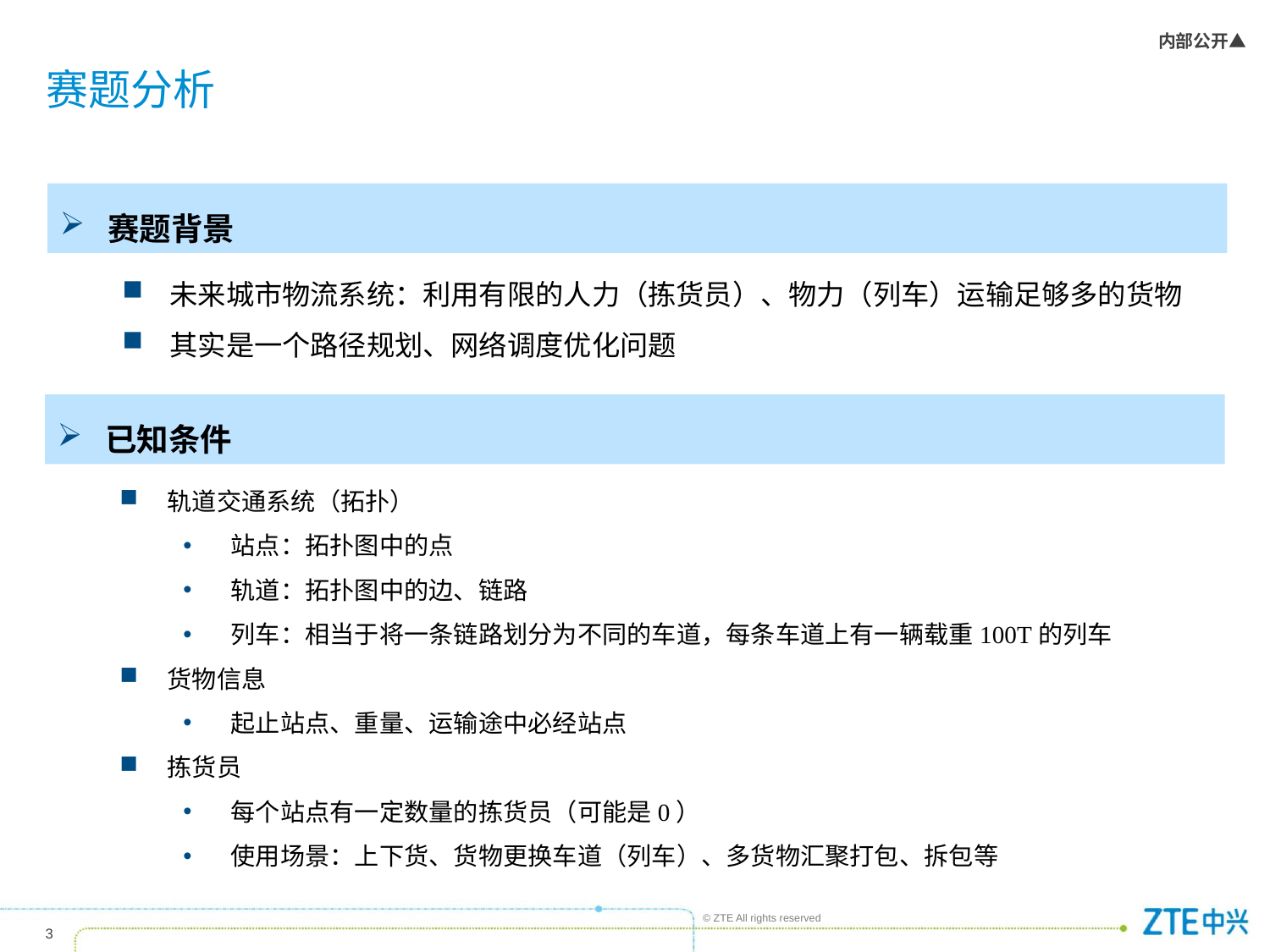

# 赛题分析
赛题背景
未来城市物流系统：利用有限的人力（拣货员）、物力（列车）运输足够多的货物
其实是一个路径规划、网络调度优化问题
已知条件
轨道交通系统（拓扑）
站点：拓扑图中的点
轨道：拓扑图中的边、链路
列车：相当于将一条链路划分为不同的车道，每条车道上有一辆载重100T的列车
货物信息
起止站点、重量、运输途中必经站点
拣货员
每个站点有一定数量的拣货员（可能是0）
使用场景：上下货、货物更换车道（列车）、多货物汇聚打包、拆包等